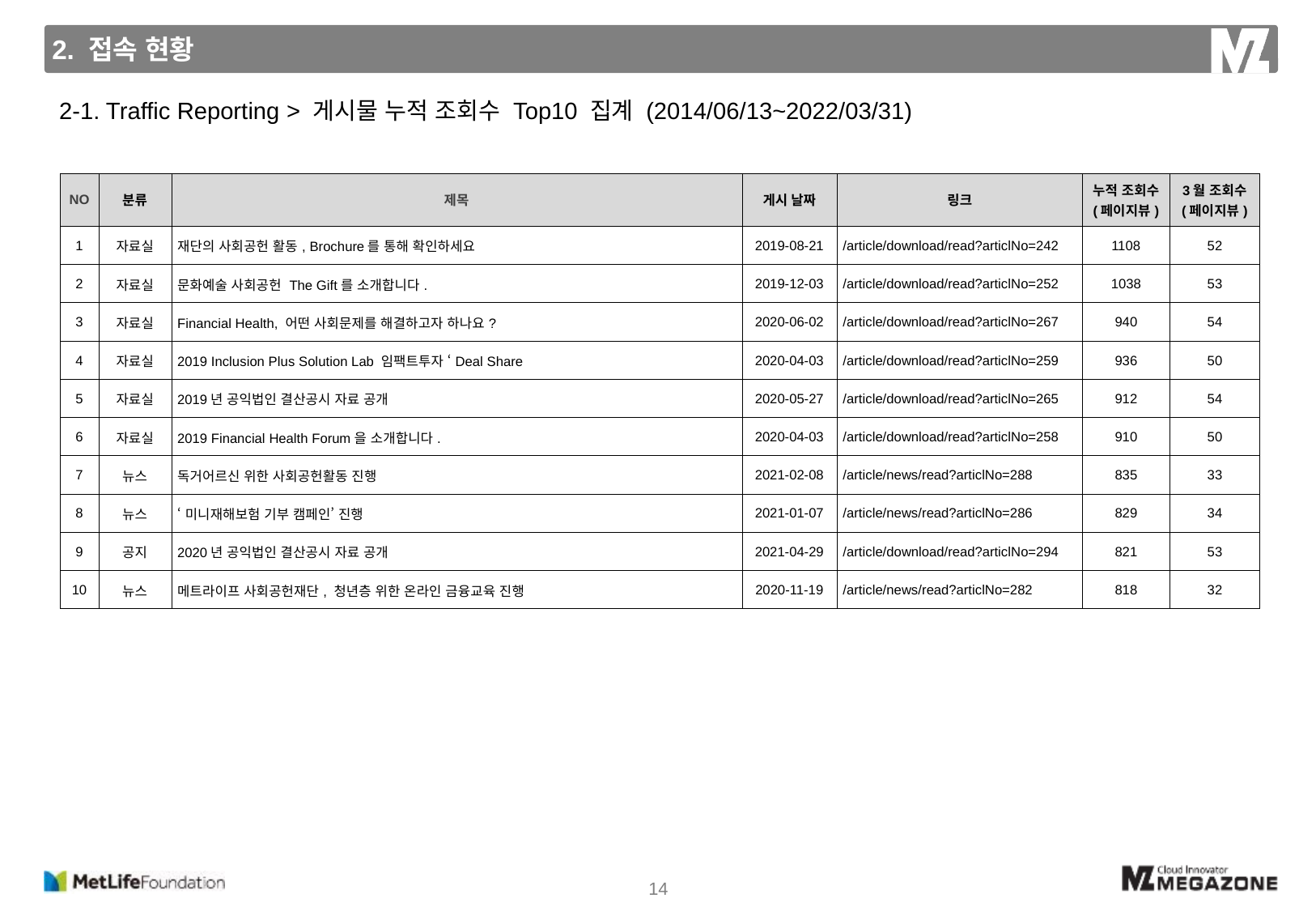

2. 접속 현황
2-1. Traffic Reporting > 게시물 누적 조회수 Top10 집계 (2014/06/13~2022/03/31)
| NO | 분류 | 제목 | 게시 날짜 | 링크 | 누적 조회수 (페이지뷰) | 3월 조회수 (페이지뷰) |
| --- | --- | --- | --- | --- | --- | --- |
| 1 | 자료실 | 재단의 사회공헌 활동, Brochure를 통해 확인하세요 | 2019-08-21 | /article/download/read?articlNo=242 | 1108 | 52 |
| 2 | 자료실 | 문화예술 사회공헌 The Gift를 소개합니다. | 2019-12-03 | /article/download/read?articlNo=252 | 1038 | 53 |
| 3 | 자료실 | Financial Health, 어떤 사회문제를 해결하고자 하나요? | 2020-06-02 | /article/download/read?articlNo=267 | 940 | 54 |
| 4 | 자료실 | 2019 Inclusion Plus Solution Lab 임팩트투자 ‘Deal Share | 2020-04-03 | /article/download/read?articlNo=259 | 936 | 50 |
| 5 | 자료실 | 2019년 공익법인 결산공시 자료 공개 | 2020-05-27 | /article/download/read?articlNo=265 | 912 | 54 |
| 6 | 자료실 | 2019 Financial Health Forum을 소개합니다. | 2020-04-03 | /article/download/read?articlNo=258 | 910 | 50 |
| 7 | 뉴스 | 독거어르신 위한 사회공헌활동 진행 | 2021-02-08 | /article/news/read?articlNo=288 | 835 | 33 |
| 8 | 뉴스 | ‘미니재해보험 기부 캠페인’ 진행 | 2021-01-07 | /article/news/read?articlNo=286 | 829 | 34 |
| 9 | 공지 | 2020년 공익법인 결산공시 자료 공개 | 2021-04-29 | /article/download/read?articlNo=294 | 821 | 53 |
| 10 | 뉴스 | 메트라이프 사회공헌재단, 청년층 위한 온라인 금융교육 진행 | 2020-11-19 | /article/news/read?articlNo=282 | 818 | 32 |
14